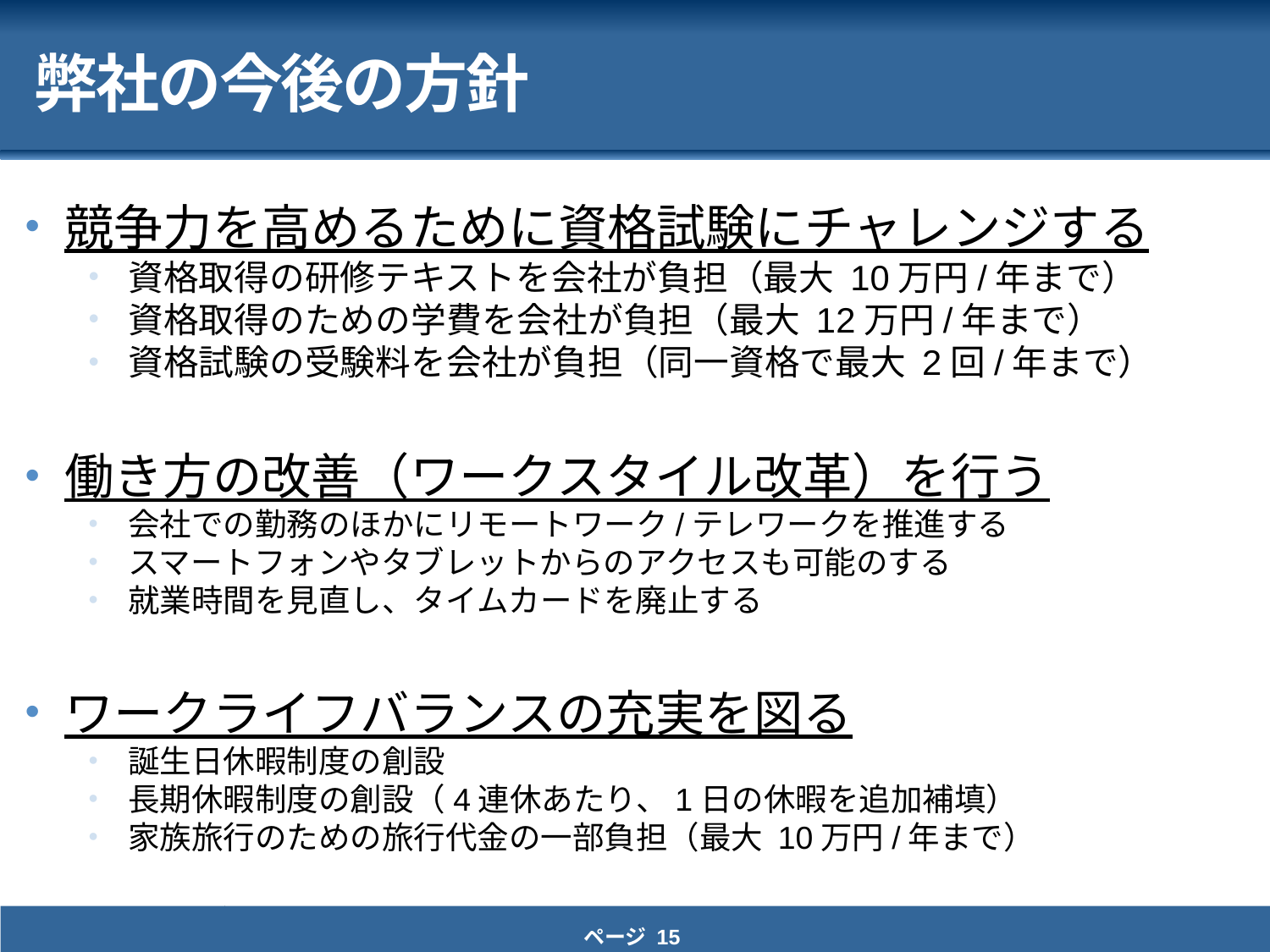

# 弊社の今後の方針
競争力を高めるために資格試験にチャレンジする
資格取得の研修テキストを会社が負担（最大 10万円/年まで）
資格取得のための学費を会社が負担（最大 12万円/年まで）
資格試験の受験料を会社が負担（同一資格で最大 2回/年まで）

働き方の改善（ワークスタイル改革）を行う
会社での勤務のほかにリモートワーク/テレワークを推進する
スマートフォンやタブレットからのアクセスも可能のする
就業時間を見直し、タイムカードを廃止する

ワークライフバランスの充実を図る
誕生日休暇制度の創設
長期休暇制度の創設（4連休あたり、1日の休暇を追加補填）
家族旅行のための旅行代金の一部負担（最大 10万円/年まで）